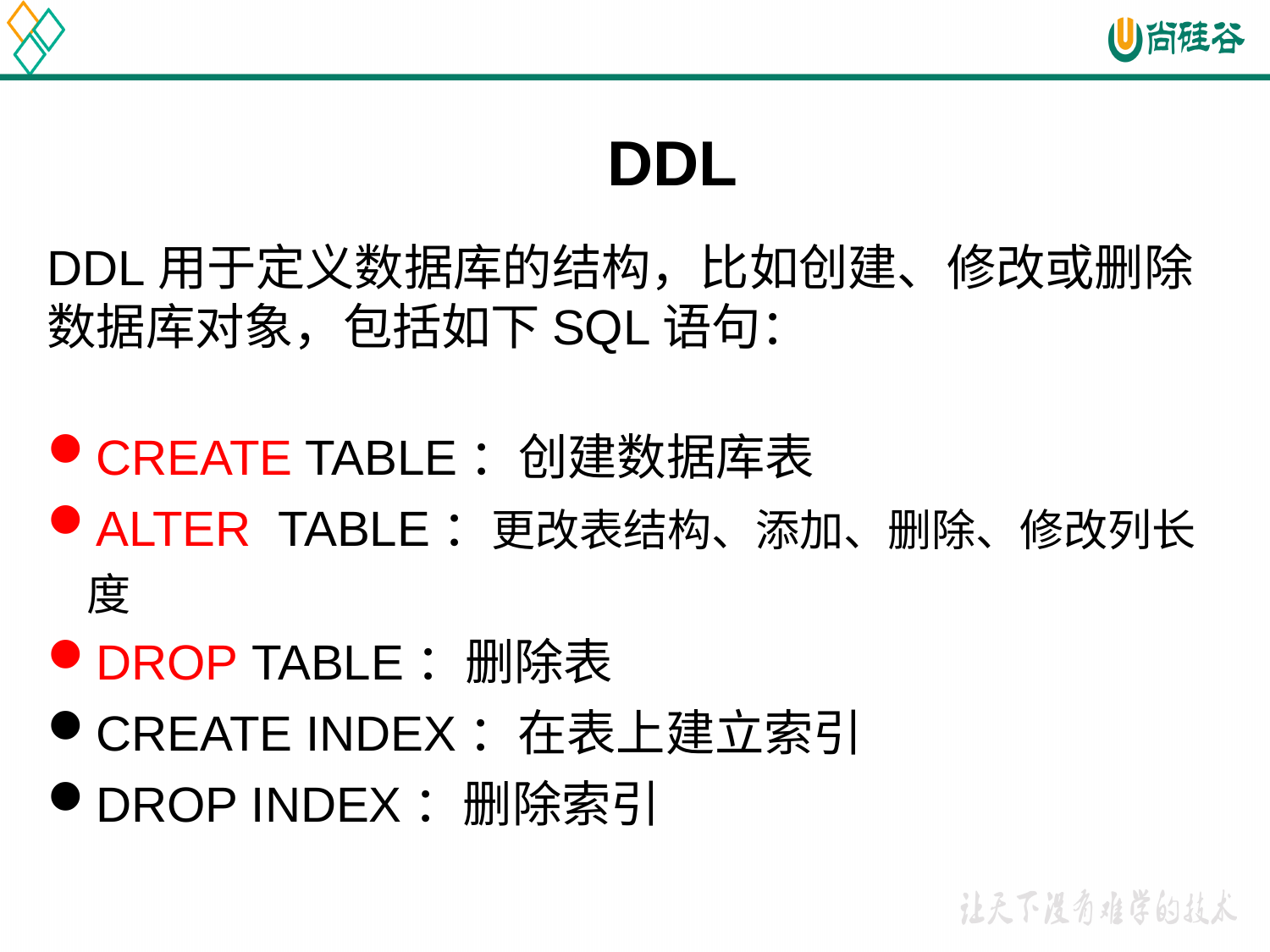

DDL
DDL用于定义数据库的结构，比如创建、修改或删除数据库对象，包括如下SQL语句：

CREATE TABLE：创建数据库表
ALTER  TABLE：更改表结构、添加、删除、修改列长度
DROP TABLE：删除表
CREATE INDEX：在表上建立索引
DROP INDEX：删除索引